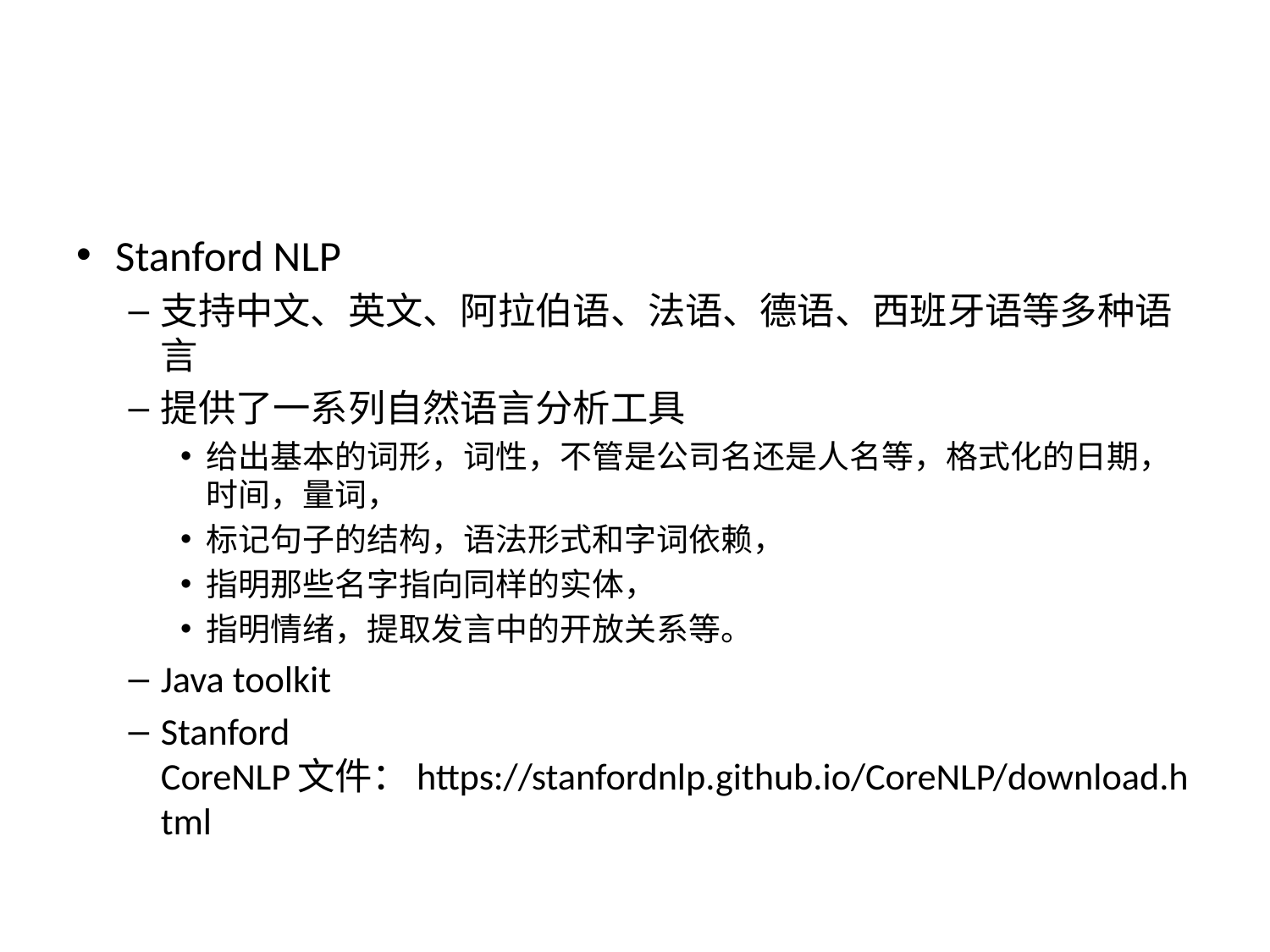

#
Stanford NLP
支持中文、英文、阿拉伯语、法语、德语、西班牙语等多种语言
提供了一系列自然语言分析工具
给出基本的词形，词性，不管是公司名还是人名等，格式化的日期，时间，量词，
标记句子的结构，语法形式和字词依赖，
指明那些名字指向同样的实体，
指明情绪，提取发言中的开放关系等。
Java toolkit
Stanford CoreNLP文件：https://stanfordnlp.github.io/CoreNLP/download.html